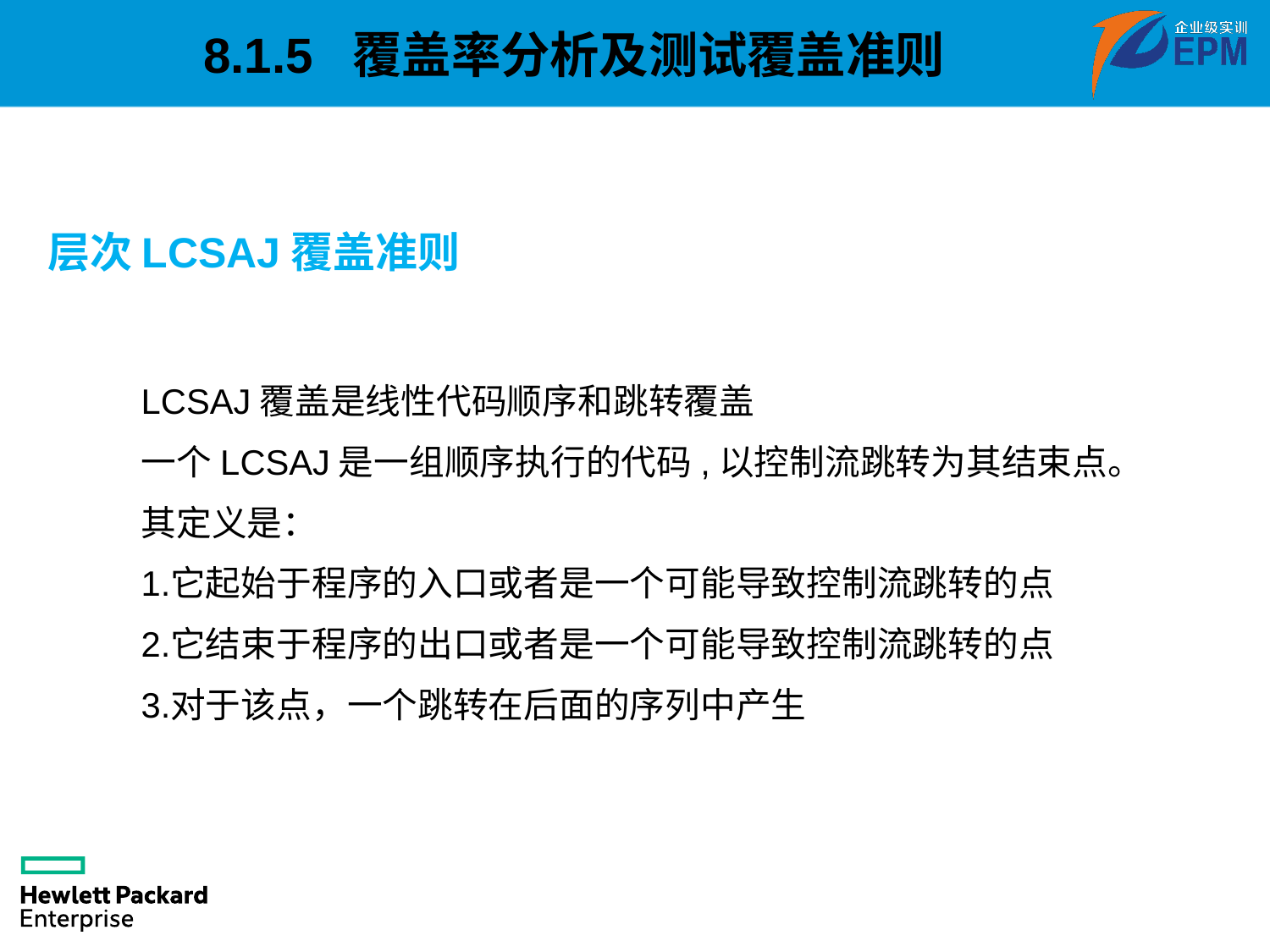

8.1.5  覆盖率分析及测试覆盖准则
层次LCSAJ覆盖准则

LCSAJ覆盖是线性代码顺序和跳转覆盖
一个LCSAJ是一组顺序执行的代码,以控制流跳转为其结束点。
其定义是：
它起始于程序的入口或者是一个可能导致控制流跳转的点
它结束于程序的出口或者是一个可能导致控制流跳转的点
对于该点，一个跳转在后面的序列中产生